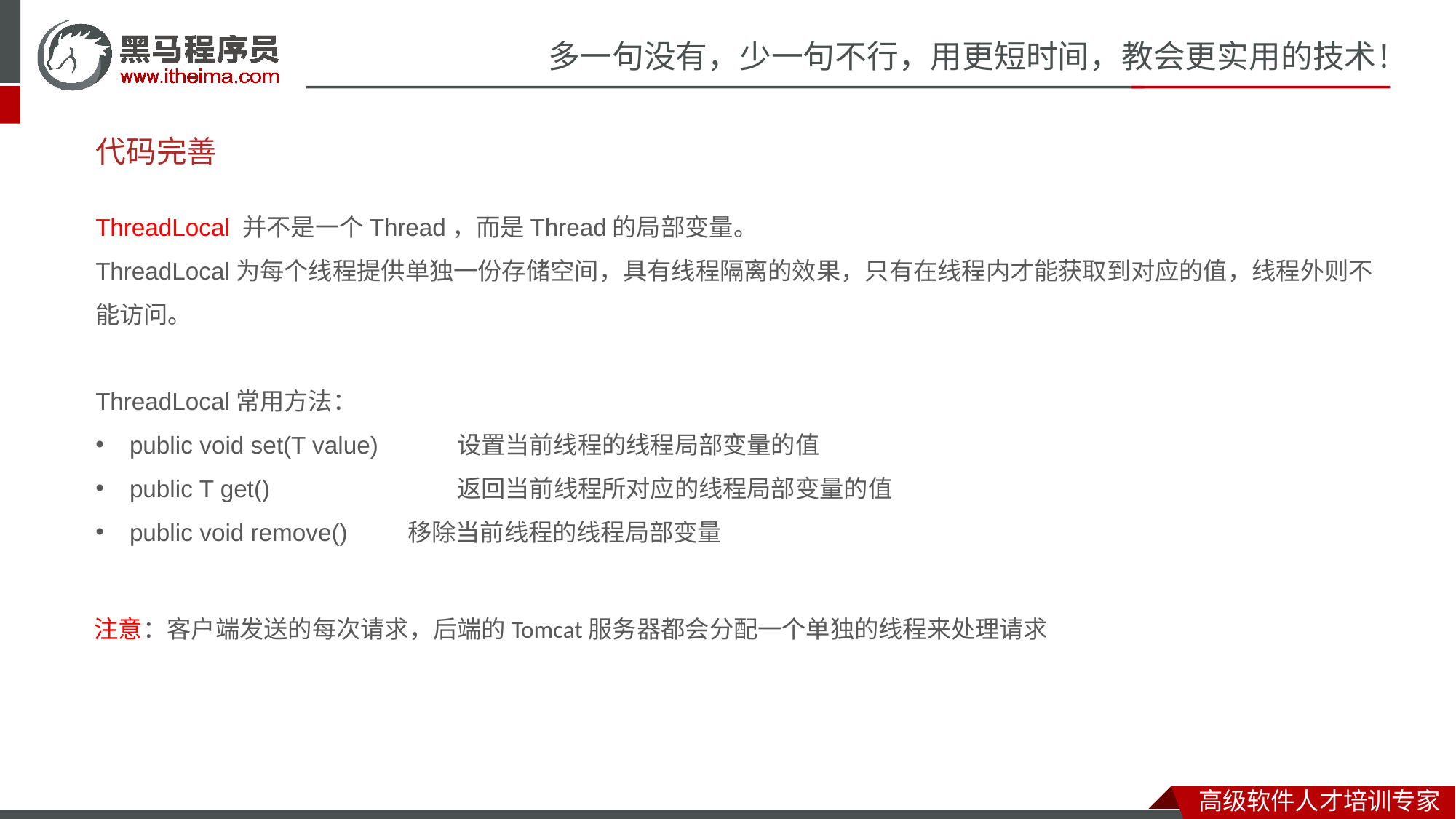

# 代码完善
ThreadLocal 并不是一个Thread，而是Thread的局部变量。
ThreadLocal为每个线程提供单独一份存储空间，具有线程隔离的效果，只有在线程内才能获取到对应的值，线程外则不能访问。

ThreadLocal常用方法：
public void set(T value) 	设置当前线程的线程局部变量的值
public T get() 		返回当前线程所对应的线程局部变量的值
public void remove()        移除当前线程的线程局部变量
注意：客户端发送的每次请求，后端的Tomcat服务器都会分配一个单独的线程来处理请求